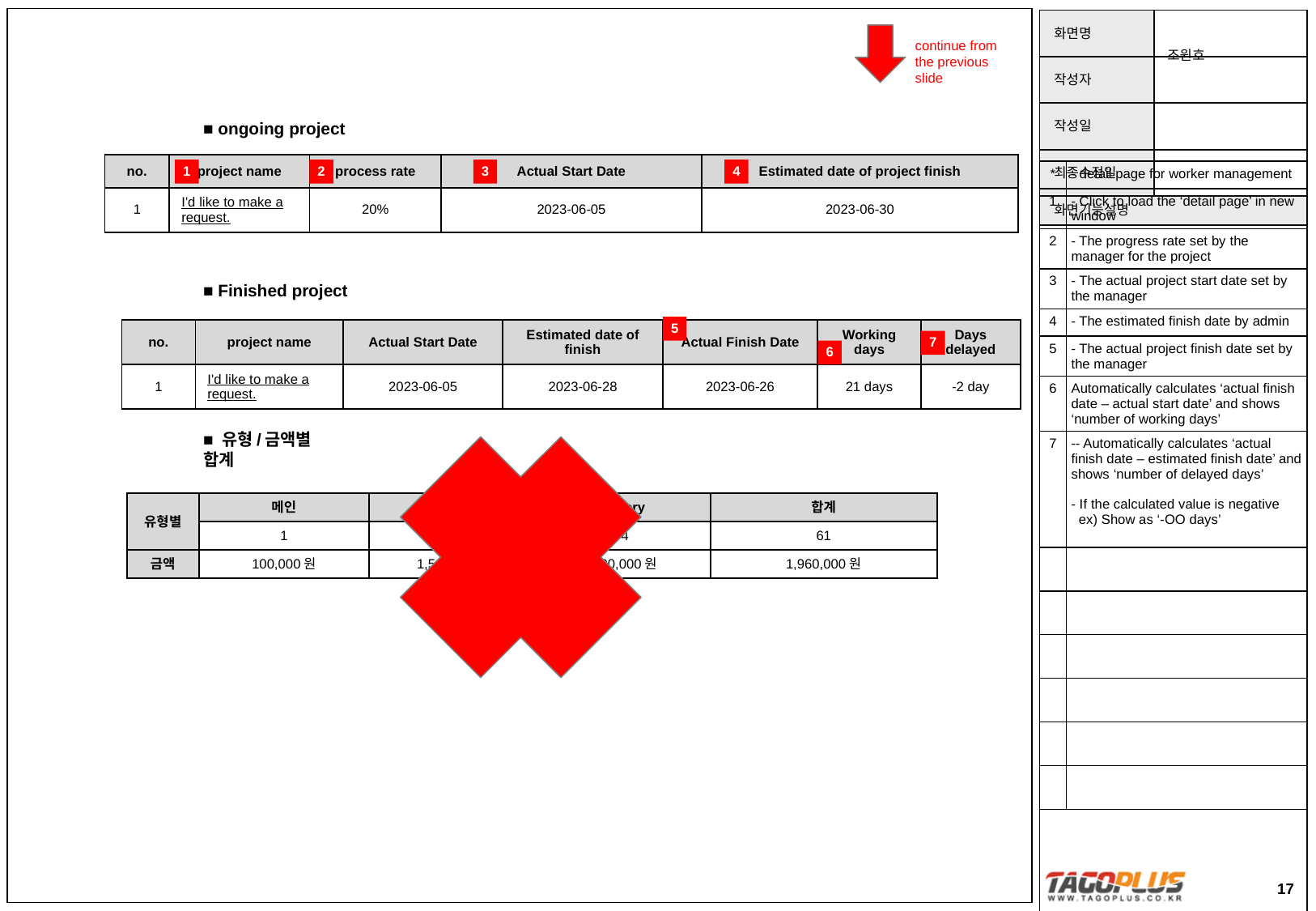

continue from the previous slide
■ ongoing project
| no. | project name | process rate | Actual Start Date | Estimated date of project finish |
| --- | --- | --- | --- | --- |
| 1 | I'd like to make a request. | 20% | 2023-06-05 | 2023-06-30 |
1
2
3
4
| \* | - detail page for worker management |
| --- | --- |
| 1 | - Click to load the ‘detail page’ in new window |
| 2 | - The progress rate set by the manager for the project |
| 3 | - The actual project start date set by the manager |
| 4 | - The estimated finish date by admin |
| 5 | - The actual project finish date set by the manager |
| 6 | Automatically calculates ‘actual finish date – actual start date’ and shows ‘number of working days’ |
| 7 | -- Automatically calculates ‘actual finish date – estimated finish date’ and shows ‘number of delayed days’ - If the calculated value is negative ex) Show as ‘-OO days’ |
|  |  |
|  |  |
|  |  |
|  |  |
|  |  |
|  |  |
■ Finished project
5
| no. | project name | Actual Start Date | Estimated date of finish | Actual Finish Date | Working days | Days delayed |
| --- | --- | --- | --- | --- | --- | --- |
| 1 | I'd like to make a request. | 2023-06-05 | 2023-06-28 | 2023-06-26 | 21 days | -2 day |
7
6
■ 유형/금액별 합계

| 유형별 | 메인 | html | jquery | 합계 |
| --- | --- | --- | --- | --- |
|  | 1 | 56 | 4 | 61 |
| 금액 | 100,000원 | 1,560,000원 | 300,000원 | 1,960,000원 |